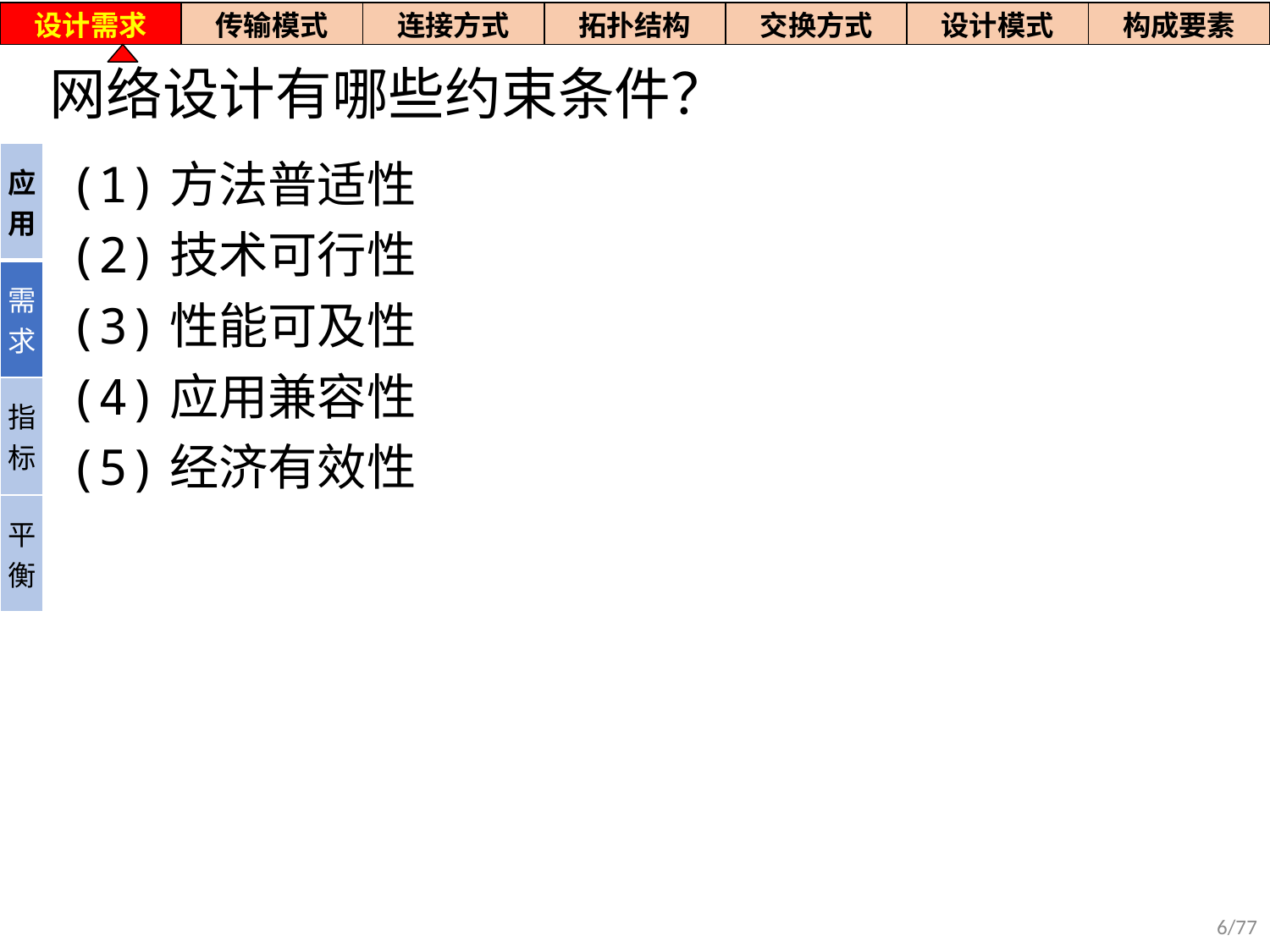

| 设计需求 | 传输模式 | 连接方式 | 拓扑结构 | 交换方式 | 设计模式 | 构成要素 |
| --- | --- | --- | --- | --- | --- | --- |

# 网络设计有哪些约束条件？
| 应用 |
| --- |
| 需求 |
| 指标 |
| 平衡 |
(1)方法普适性
(2)技术可行性
(3)性能可及性
(4)应用兼容性
(5)经济有效性

6/77